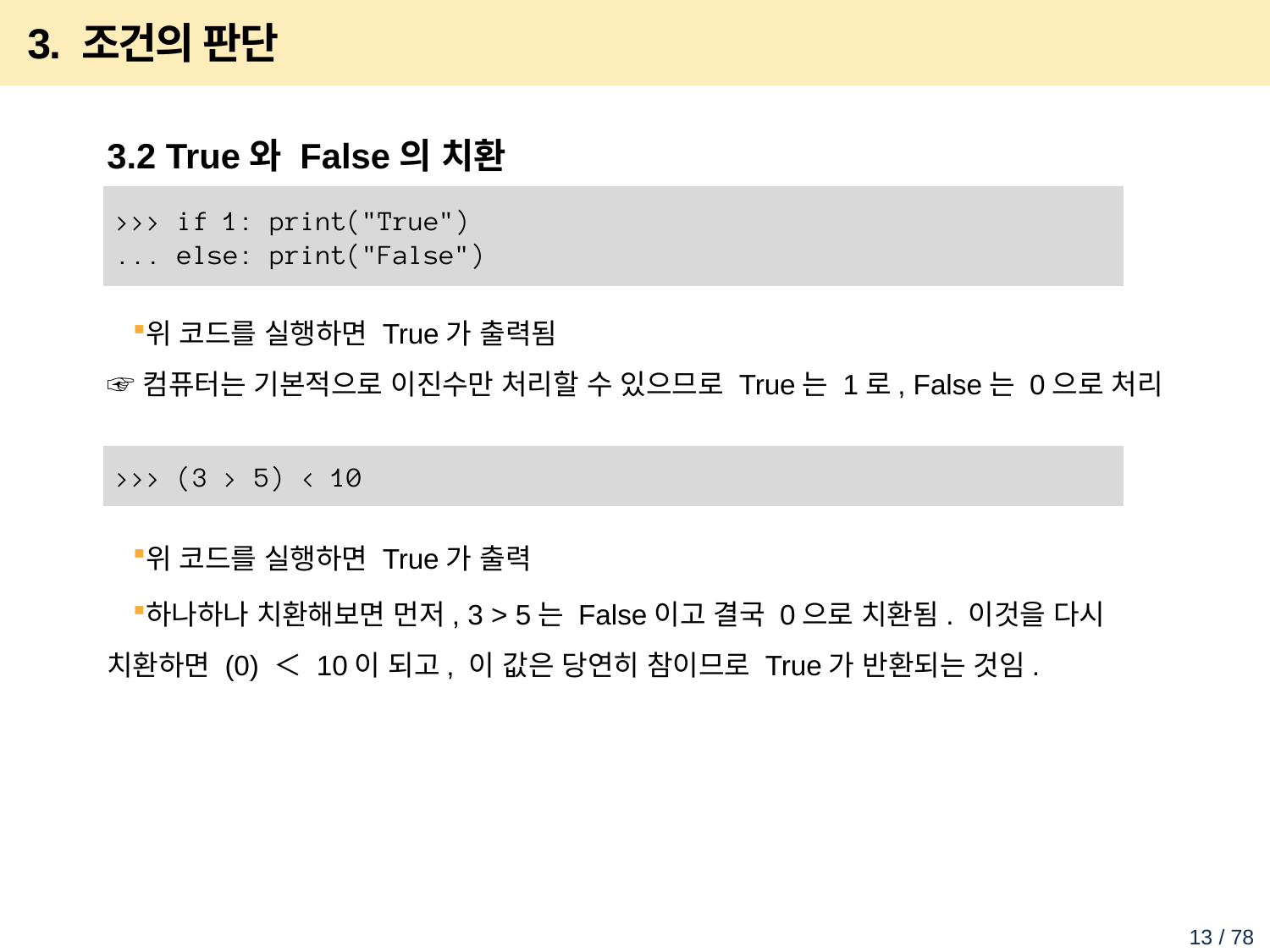

# 3. 조건의 판단
3.2 True와 False의 치환

위 코드를 실행하면 True가 출력됨
☞ 컴퓨터는 기본적으로 이진수만 처리할 수 있으므로 True는 1로, False는 0으로 처리

위 코드를 실행하면 True가 출력
하나하나 치환해보면 먼저, 3 > 5는 False이고 결국 0으로 치환됨. 이것을 다시 치환하면 (0) ＜ 10이 되고, 이 값은 당연히 참이므로 True가 반환되는 것임.

>>> if 1: print("True")
... else: print("False")
>>> (3 > 5) < 10